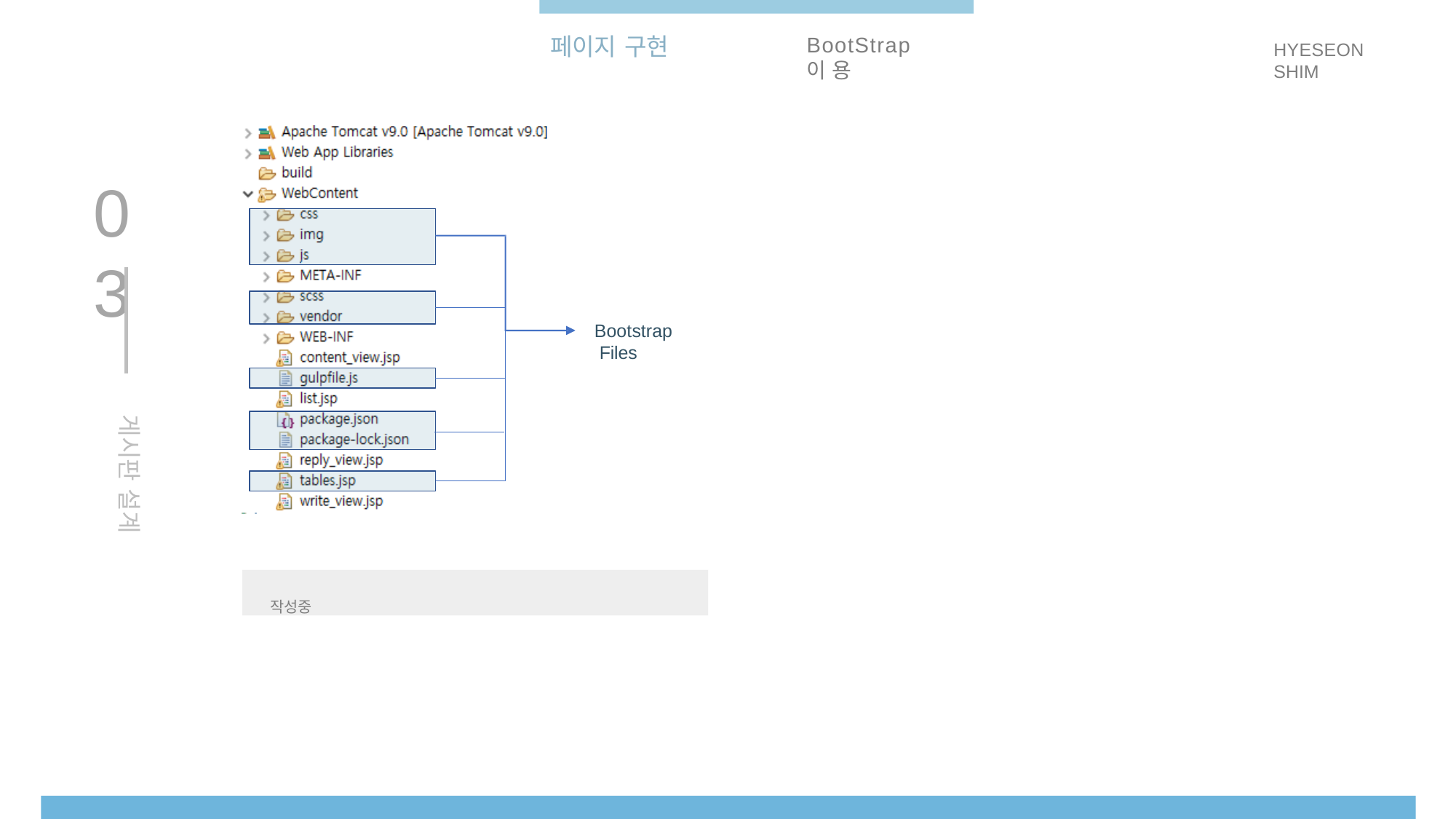

페이지 구현
BootStrap 이용
HYESEON SHIM

03

Bootstrap  Files
게시판 설계

작성중